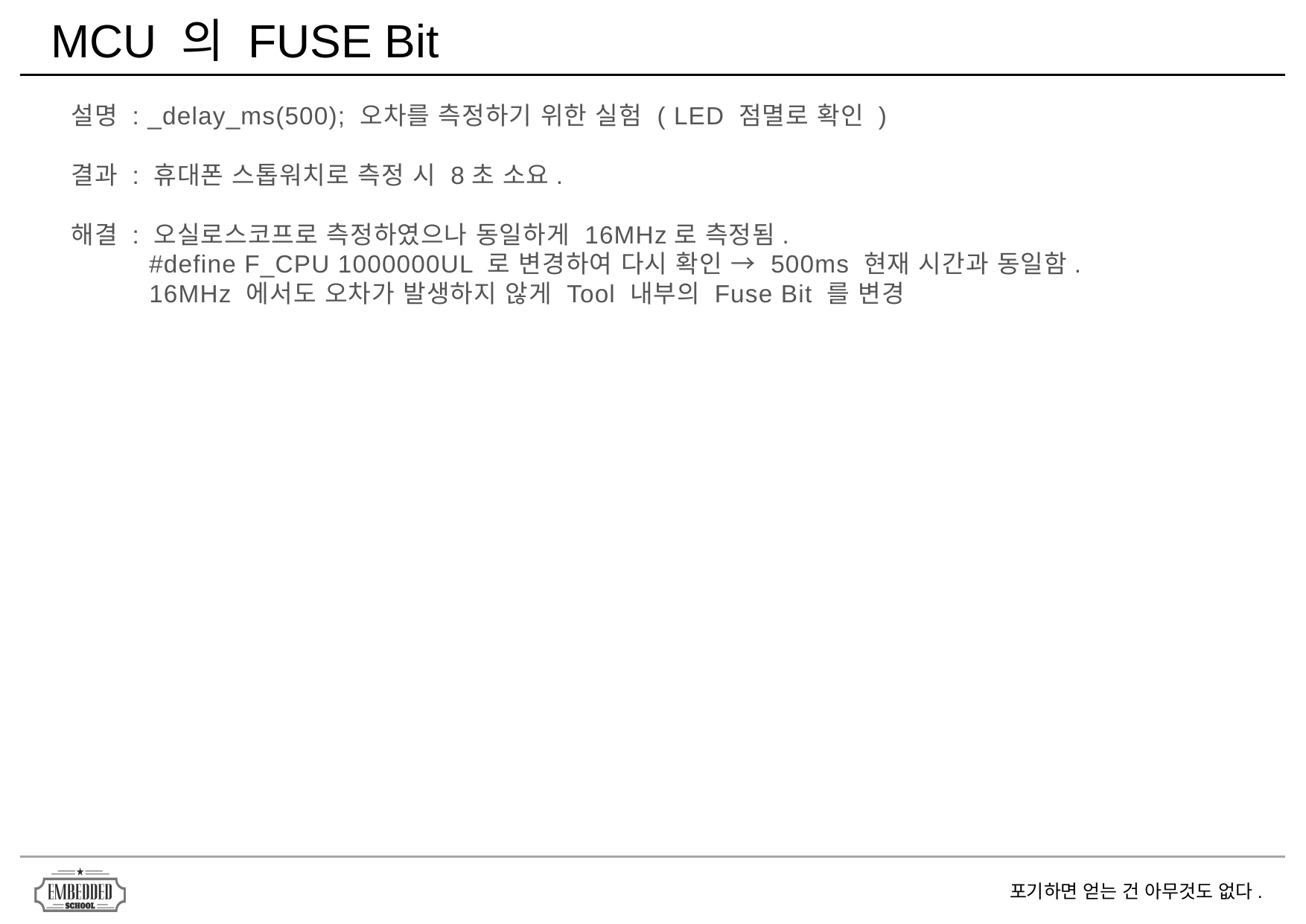

MCU 의 FUSE Bit
설명 : _delay_ms(500); 오차를 측정하기 위한 실험 ( LED 점멸로 확인 )

결과 : 휴대폰 스톱워치로 측정 시 8초 소요.

해결 : 오실로스코프로 측정하였으나 동일하게 16MHz로 측정됨.
          #define F_CPU 1000000UL 로 변경하여 다시 확인 → 500ms 현재 시간과 동일함.
          16MHz 에서도 오차가 발생하지 않게 Tool 내부의 Fuse Bit 를 변경